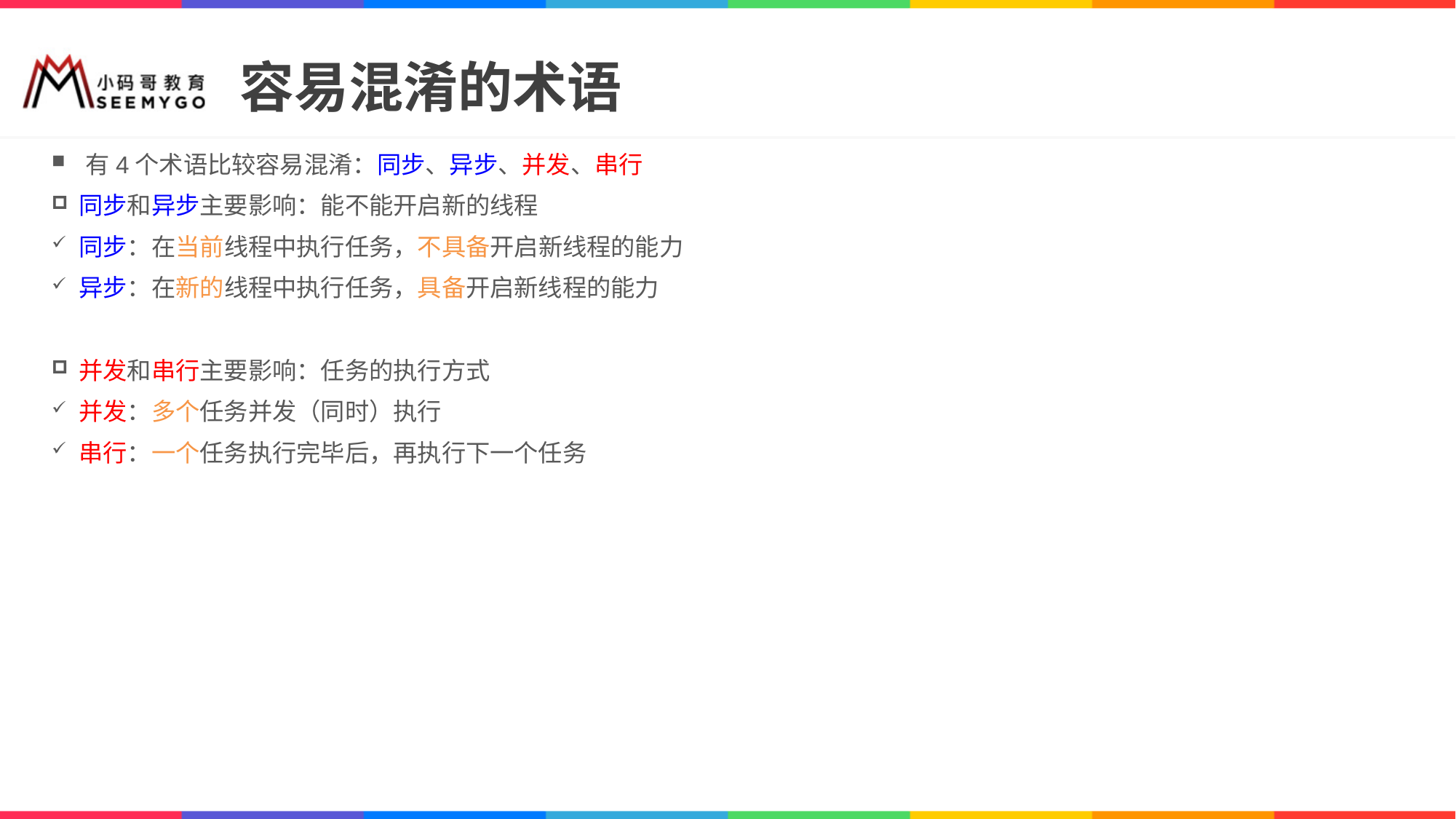

# 容易混淆的术语
有4个术语比较容易混淆：同步、异步、并发、串行
同步和异步主要影响：能不能开启新的线程
同步：在当前线程中执行任务，不具备开启新线程的能力
异步：在新的线程中执行任务，具备开启新线程的能力

并发和串行主要影响：任务的执行方式
并发：多个任务并发（同时）执行
串行：一个任务执行完毕后，再执行下一个任务